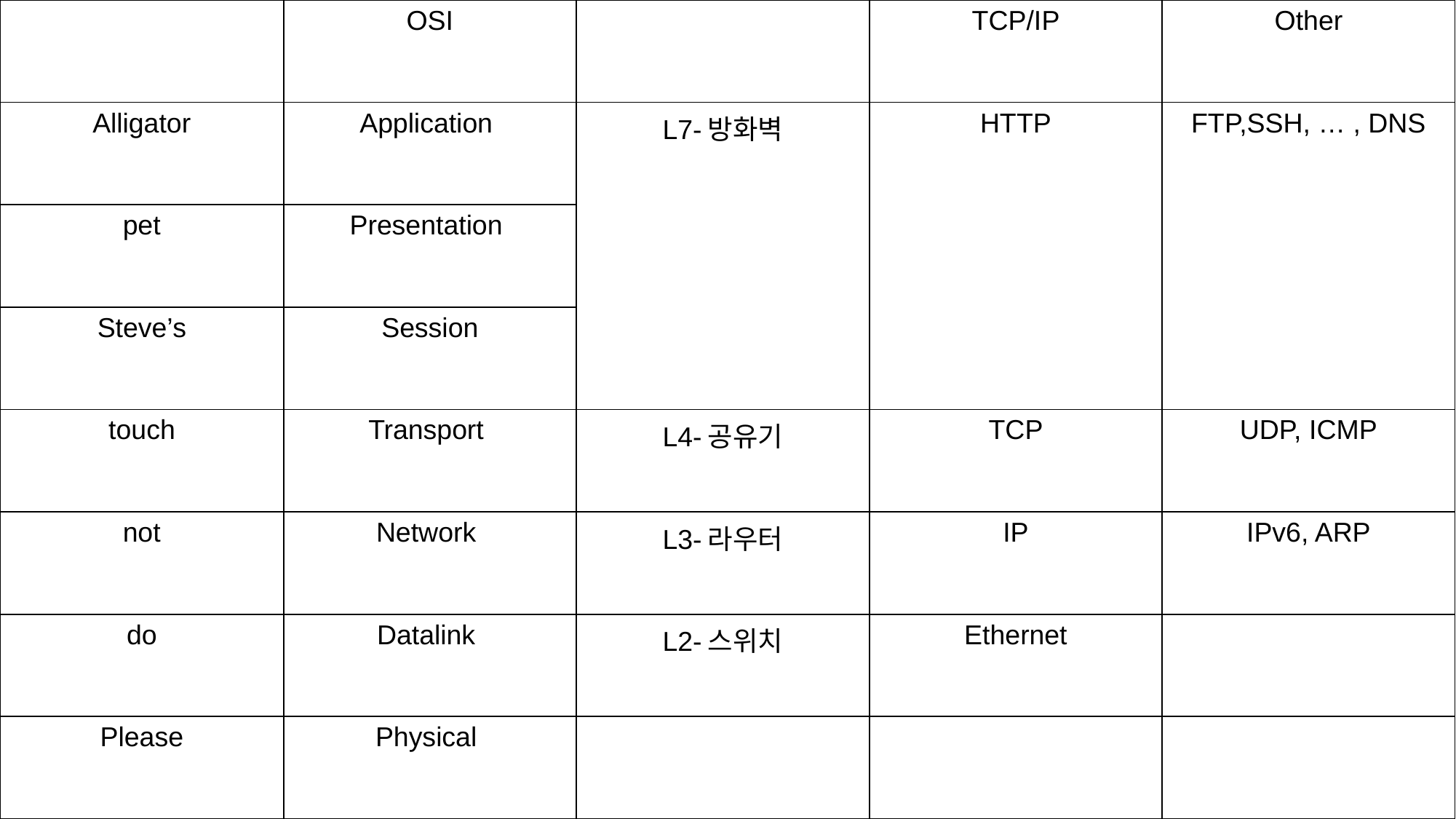

|  | OSI |  | TCP/IP | Other |
| --- | --- | --- | --- | --- |
| Alligator | Application | L7-방화벽 | HTTP | FTP,SSH, … , DNS |
| pet | Presentation |  |  |  |
| Steve’s | Session |  |  |  |
| touch | Transport | L4-공유기 | TCP | UDP, ICMP |
| not | Network | L3-라우터 | IP | IPv6, ARP |
| do | Datalink | L2-스위치 | Ethernet |  |
| Please | Physical |  |  |  |